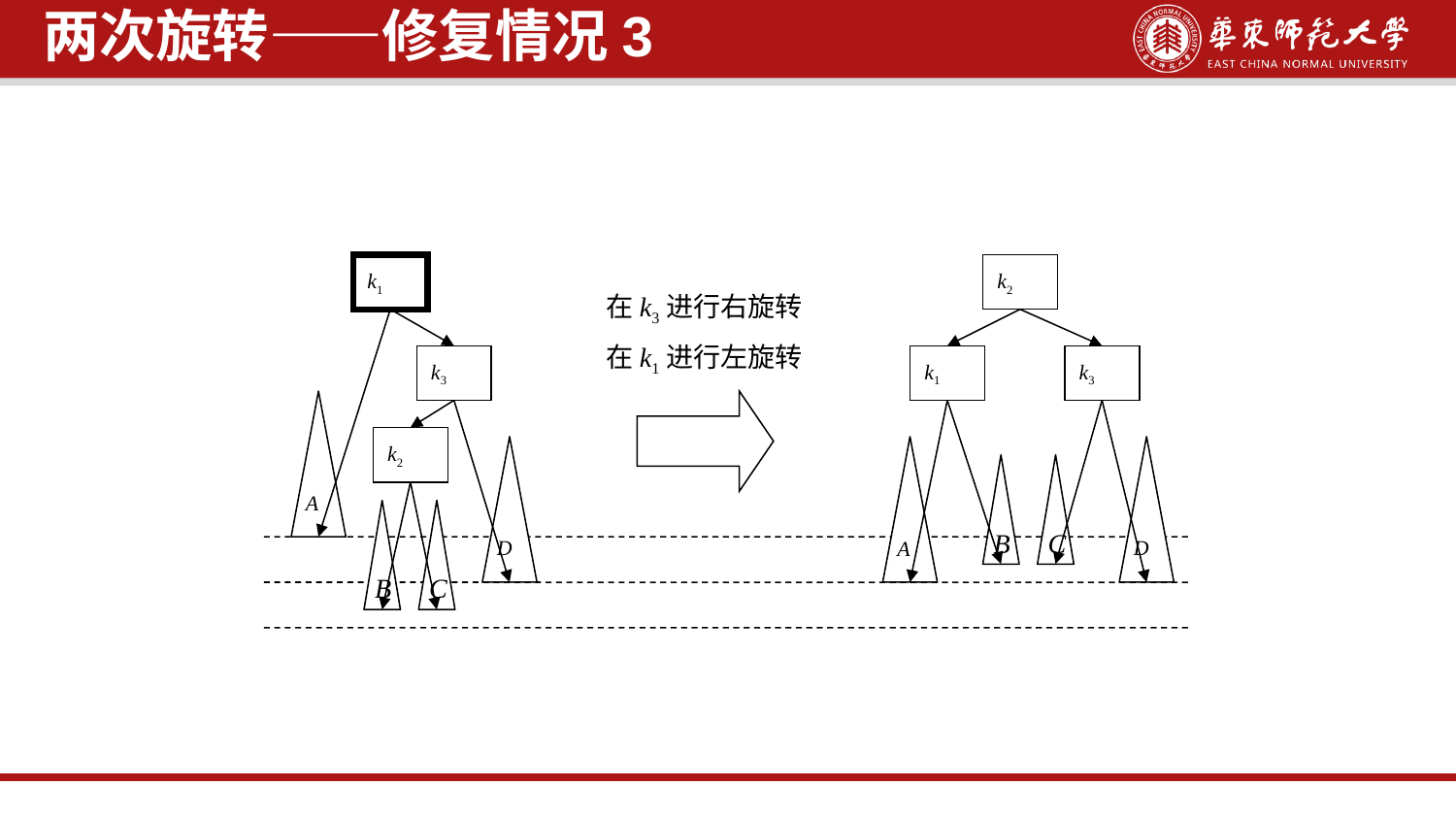

两次旋转——修复情况3
k1
k2
在k3进行右旋转
在k1进行左旋转
k3
k1
k3

k2

A

B
C
D
D
A

B
C